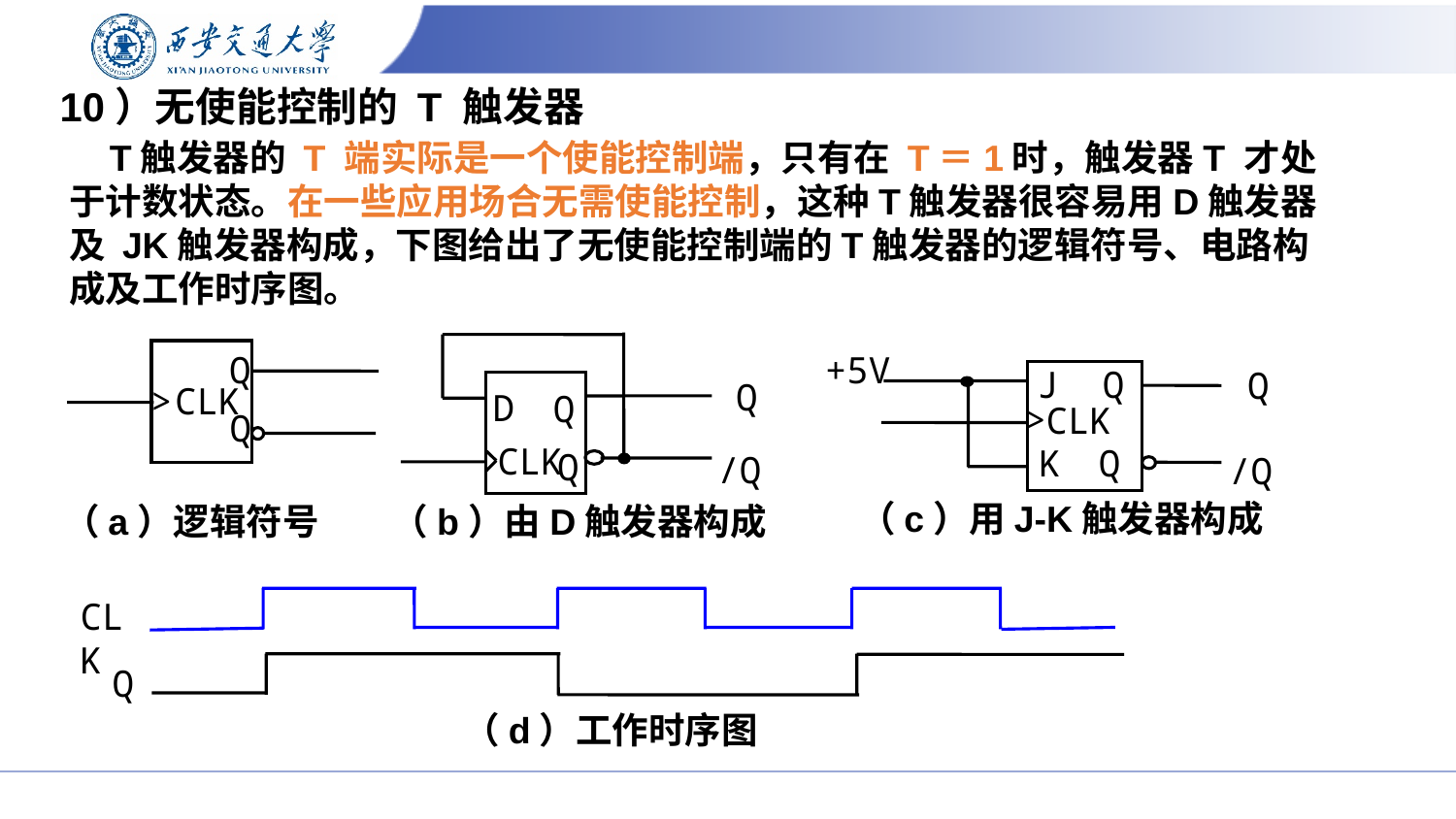

# 10）无使能控制的 T 触发器
    T触发器的 T 端实际是一个使能控制端，只有在 T＝1时，触发器T 才处于计数状态。在一些应用场合无需使能控制，这种T触发器很容易用D触发器及 JK触发器构成，下图给出了无使能控制端的T触发器的逻辑符号、电路构成及工作时序图。

Q

D
Q

CLK
Q
/Q

Q

>
Q

+5V
 CLK
J  Q
Q

>

K
Q
/Q

 CLK

（c）用J-K触发器构成
（a）逻辑符号
（b）由D触发器构成
CLK

Q

   （d）工作时序图